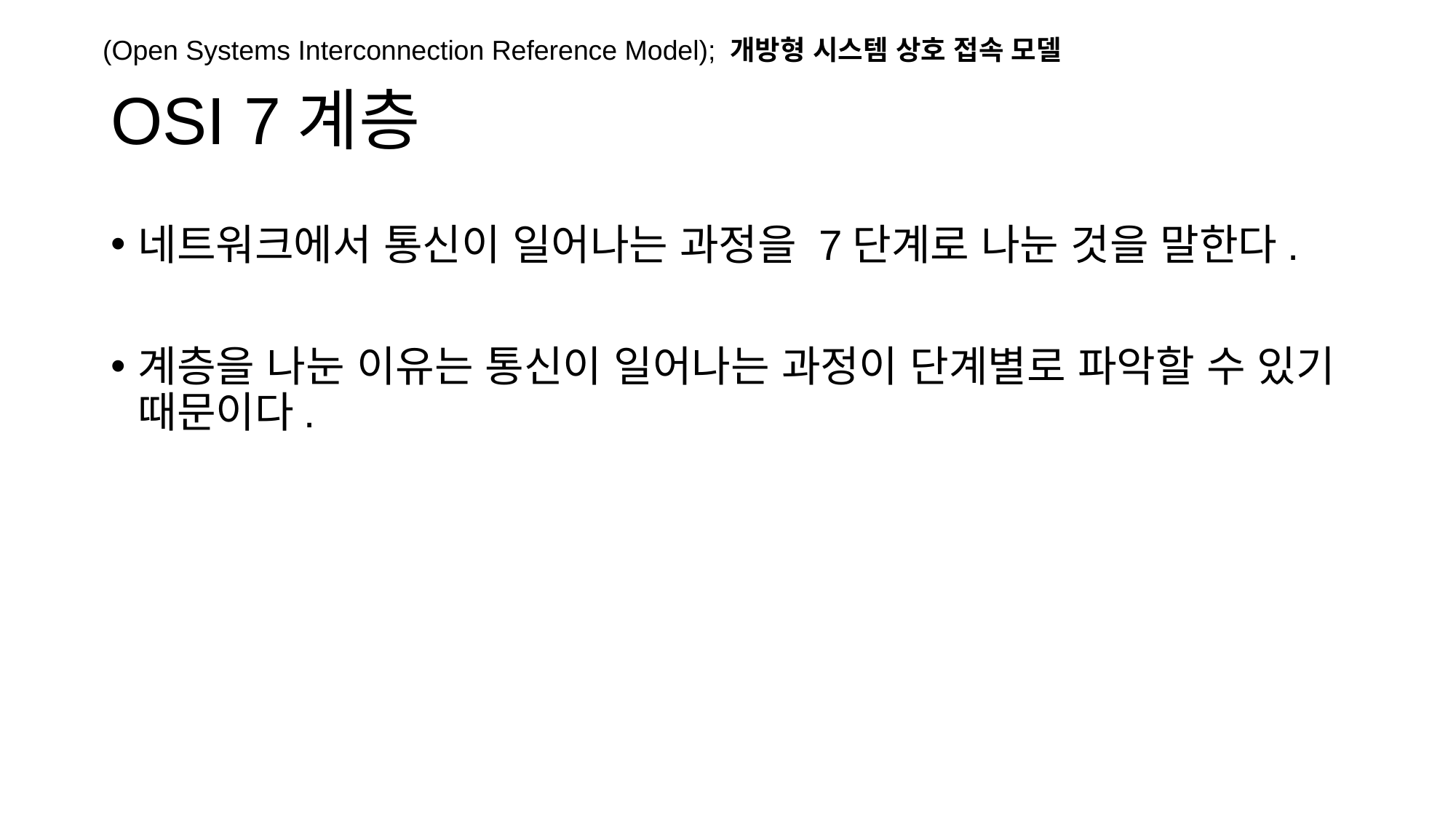

(Open Systems Interconnection Reference Model); 개방형 시스템 상호 접속 모델
# OSI 7계층
네트워크에서 통신이 일어나는 과정을 7단계로 나눈 것을 말한다.

계층을 나눈 이유는 통신이 일어나는 과정이 단계별로 파악할 수 있기 때문이다.